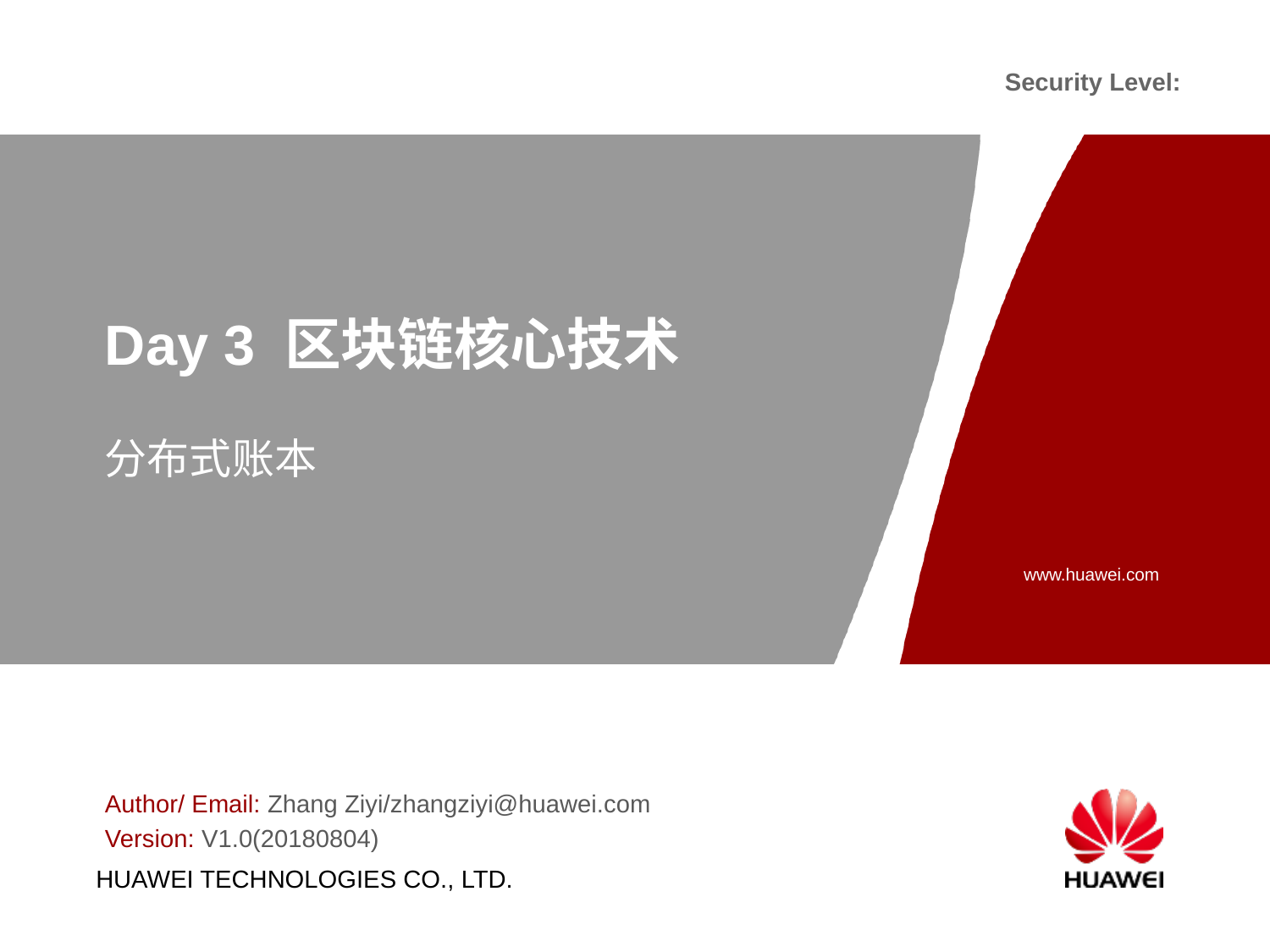

# Day 3 区块链核心技术
分布式账本
Author/ Email: Zhang Ziyi/zhangziyi@huawei.com
Version: V1.0(20180804)